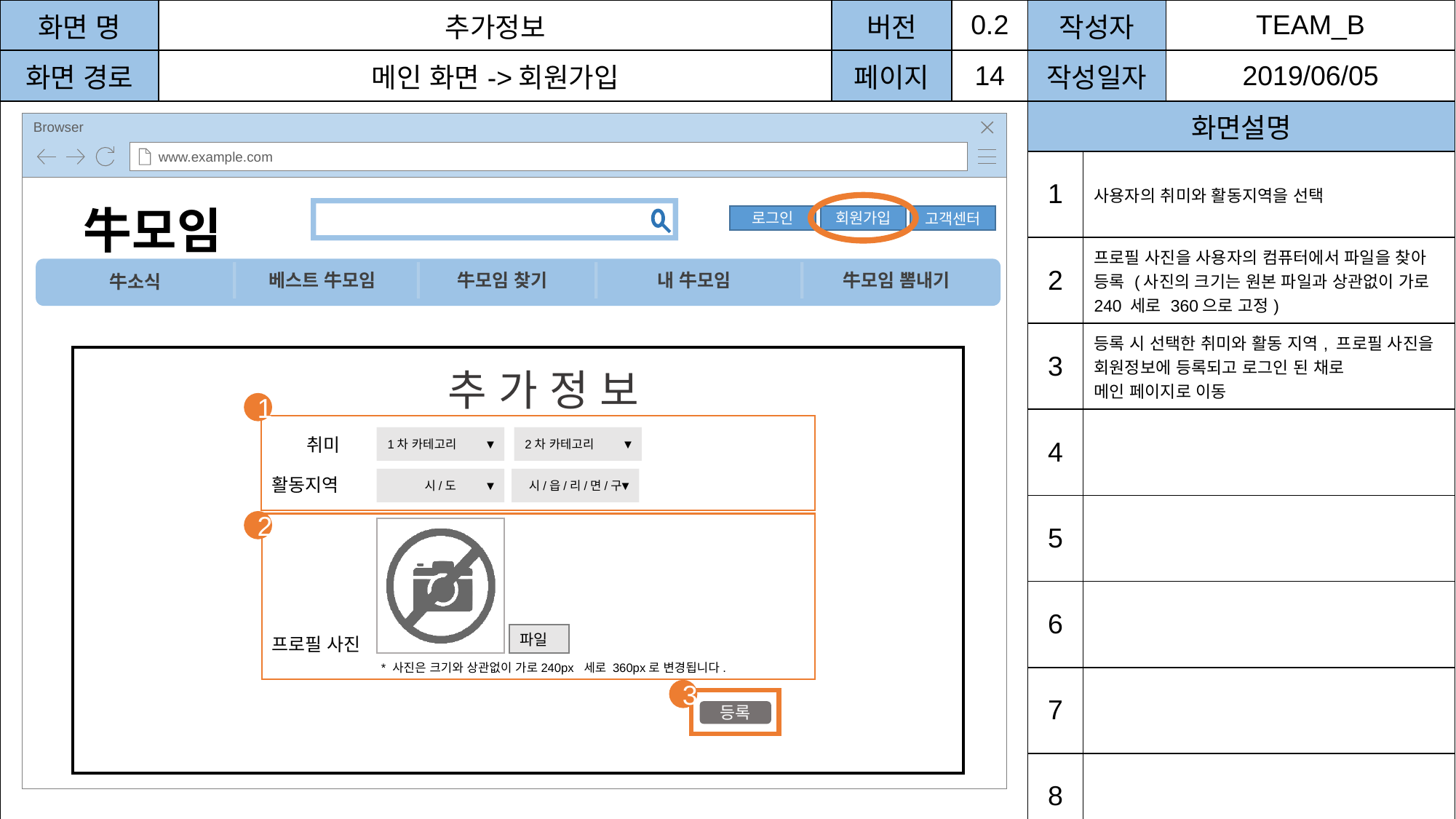

| 화면 명 | 추가정보 | 버전 | 0.2 | 작성자 |  | TEAM\_B |
| --- | --- | --- | --- | --- | --- | --- |
| 화면 경로 | 메인 화면->회원가입 | 페이지 | 14 | 작성일자 |  | 2019/06/05 |
|  |  |  |  | 화면설명 |  |  |
|  |  |  |  | 1 | 사용자의 취미와 활동지역을 선택 |  |
|  |  |  |  | 2 | 프로필 사진을 사용자의 컴퓨터에서 파일을 찾아 등록 (사진의 크기는 원본 파일과 상관없이 가로 240 세로 360으로 고정) |  |
|  |  |  |  | 3 | 등록 시 선택한 취미와 활동 지역, 프로필 사진을 회원정보에 등록되고 로그인 된 채로 메인 페이지로 이동 |  |
|  |  |  |  | 4 |  |  |
|  |  |  |  | 5 |  |  |
|  |  |  |  | 6 |  |  |
|  |  |  |  | 7 |  |  |
|  |  |  |  | 8 |  |  |
Browser

www.example.com

牛모임

로그인
회원가입
고객센터

베스트 牛모임
牛모임 찾기
내 牛모임
牛모임 뽐내기
牛소식

추 가 정 보
1

1차 카테고리
2차 카테고리
      취미
▼
▼
활동지역
시/도
시/읍/리/면/구
▼
▼
2

파일
프로필 사진
* 사진은 크기와 상관없이 가로240px  세로 360px로 변경됩니다.
3

등록